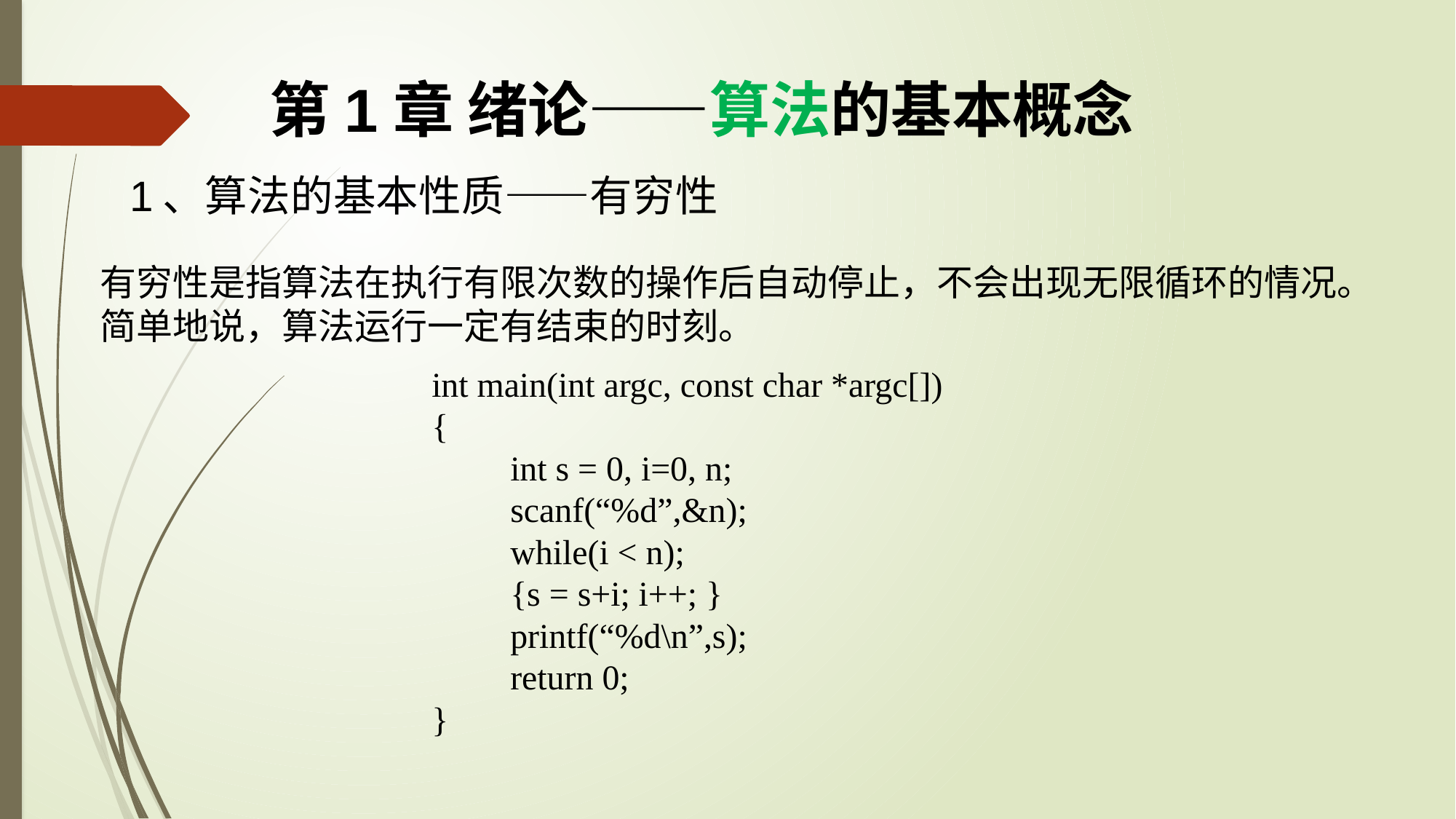

第1章 绪论——算法的基本概念
1、算法的基本性质——有穷性
有穷性是指算法在执行有限次数的操作后自动停止，不会出现无限循环的情况。
简单地说，算法运行一定有结束的时刻。
int main(int argc, const char *argc[])
{
	int s = 0, i=0, n;
	scanf(“%d”,&n);
	while(i < n);
		{s = s+i; i++; }
	printf(“%d\n”,s);
	return 0;
}